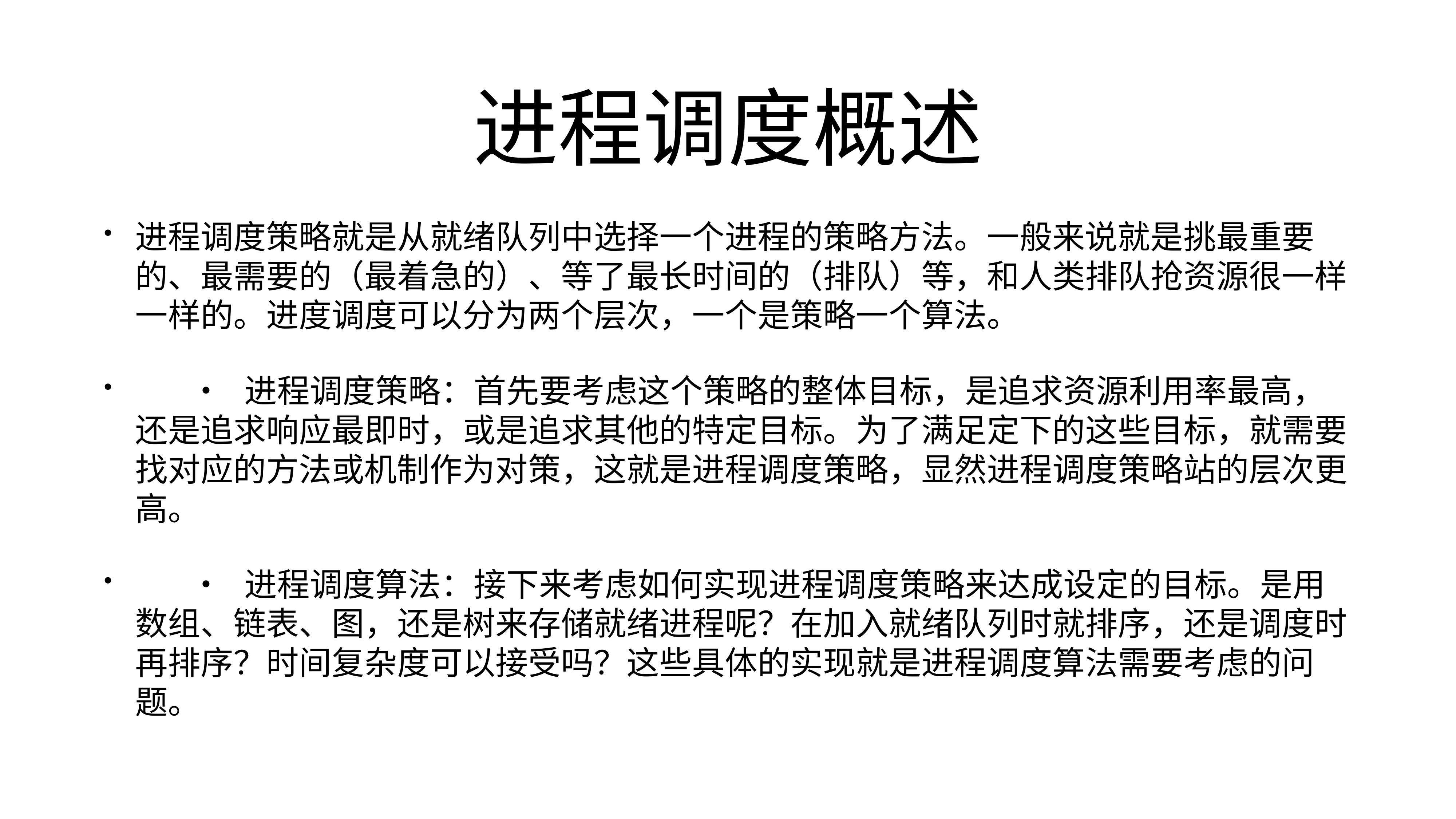

# 进程调度概述
进程调度策略就是从就绪队列中选择一个进程的策略方法。一般来说就是挑最重要的、最需要的（最着急的）、等了最长时间的（排队）等，和人类排队抢资源很一样一样的。进度调度可以分为两个层次，一个是策略一个算法。
	•	进程调度策略：首先要考虑这个策略的整体目标，是追求资源利用率最高，还是追求响应最即时，或是追求其他的特定目标。为了满足定下的这些目标，就需要找对应的方法或机制作为对策，这就是进程调度策略，显然进程调度策略站的层次更高。
	•	进程调度算法：接下来考虑如何实现进程调度策略来达成设定的目标。是用数组、链表、图，还是树来存储就绪进程呢？在加入就绪队列时就排序，还是调度时再排序？时间复杂度可以接受吗？这些具体的实现就是进程调度算法需要考虑的问题。